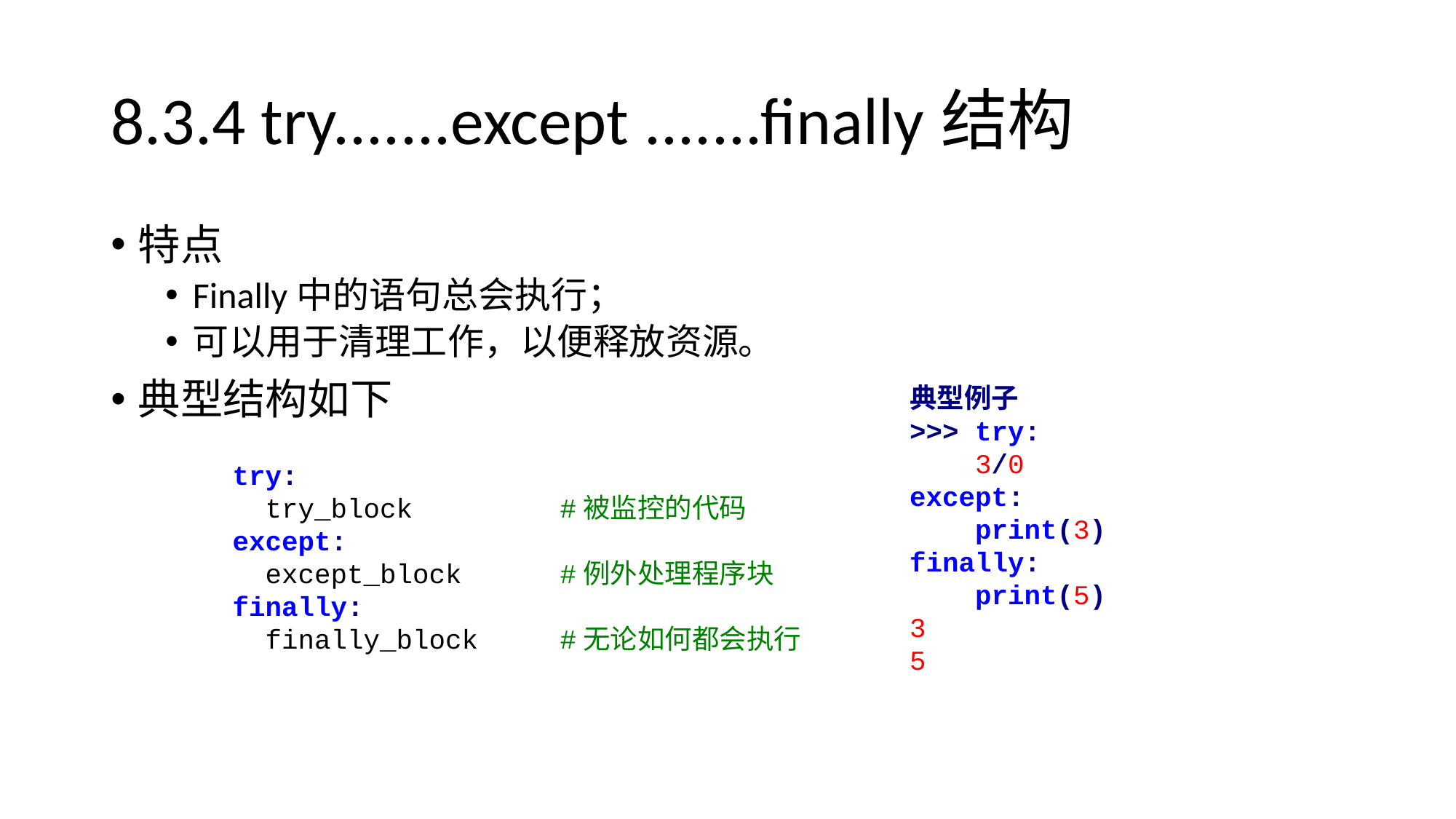

# 8.3.4 try.......except .......finally结构
特点
Finally中的语句总会执行；
可以用于清理工作，以便释放资源。
典型结构如下
典型例子
>>> try:
    3/0
except:
    print(3)
finally:
    print(5)
3
5
try:
  try_block         #被监控的代码
except:
  except_block      #例外处理程序块
finally:
  finally_block     #无论如何都会执行